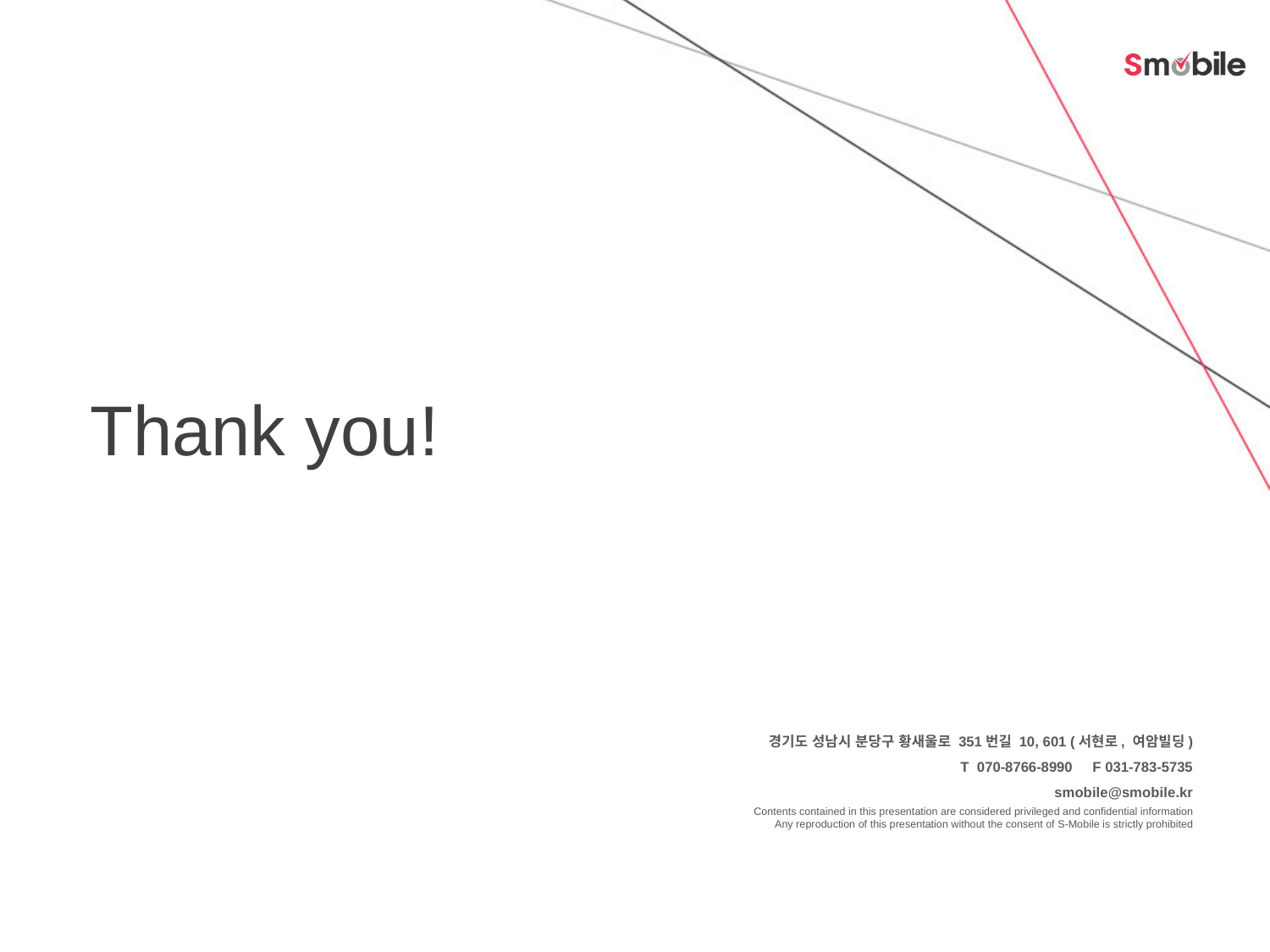

Thank you!
경기도 성남시 분당구 황새울로 351번길 10, 601 (서현로, 여암빌딩)
T  070-8766-8990     F 031-783-5735
smobile@smobile.kr
Contents contained in this presentation are considered privileged and confidential information
Any reproduction of this presentation without the consent of S-Mobile is strictly prohibited